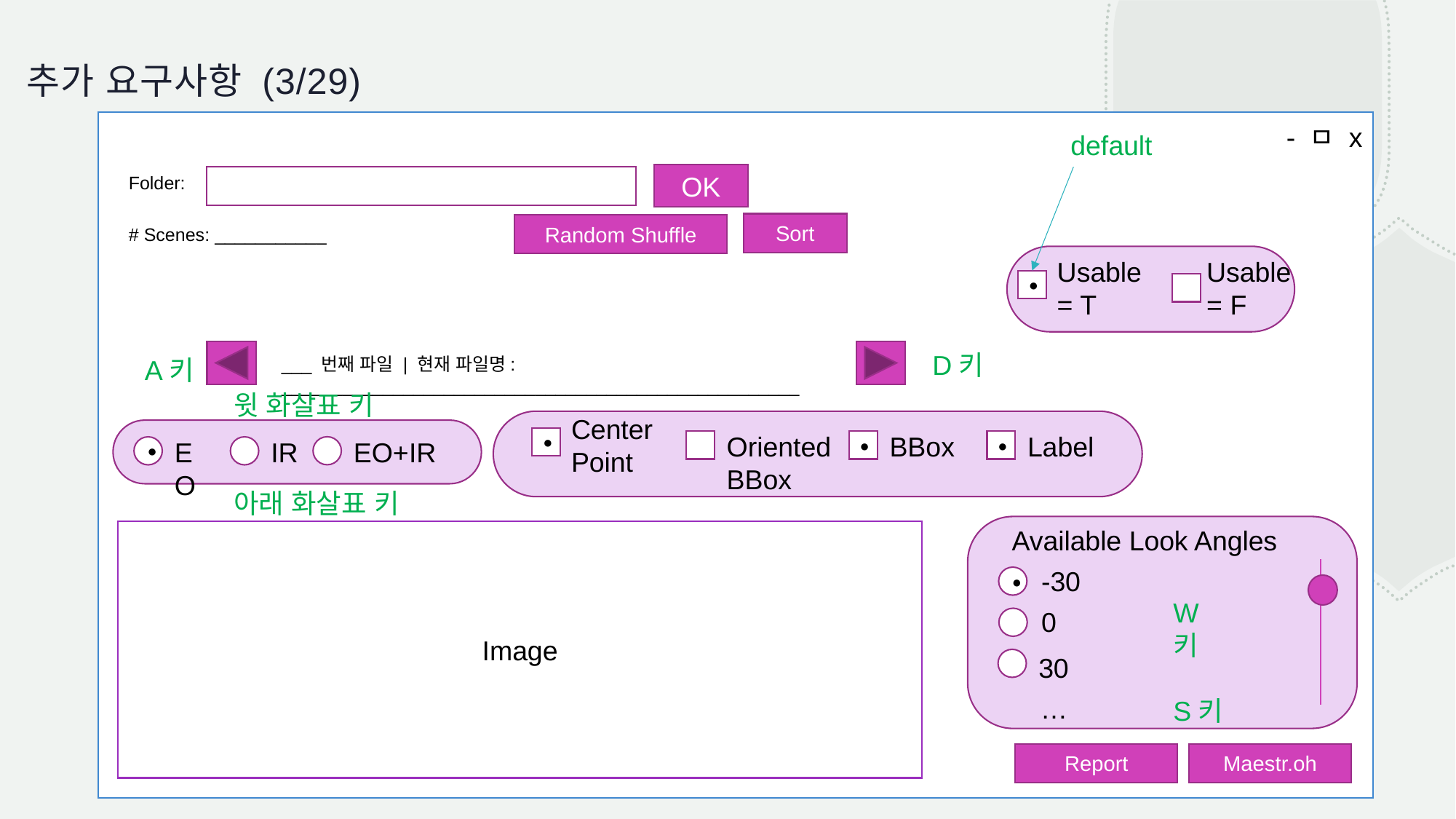

# 추가 요구사항 (3/29)

- ㅁ x
default
OK
Folder:

Sort
Random Shuffle
# Scenes: ___________

Usable = T
Usable = F
●

D키
A키
___ 번째 파일 | 현재 파일명: ___________________________________________________
윗 화살표 키

아래 화살표 키

Center Point

Oriented
BBox
BBox
Label
●
EO+IR
EO
IR

●
●

●

Available Look Angles
Image
-30
●

W키

S키

0

30

…
Report
Maestr.oh